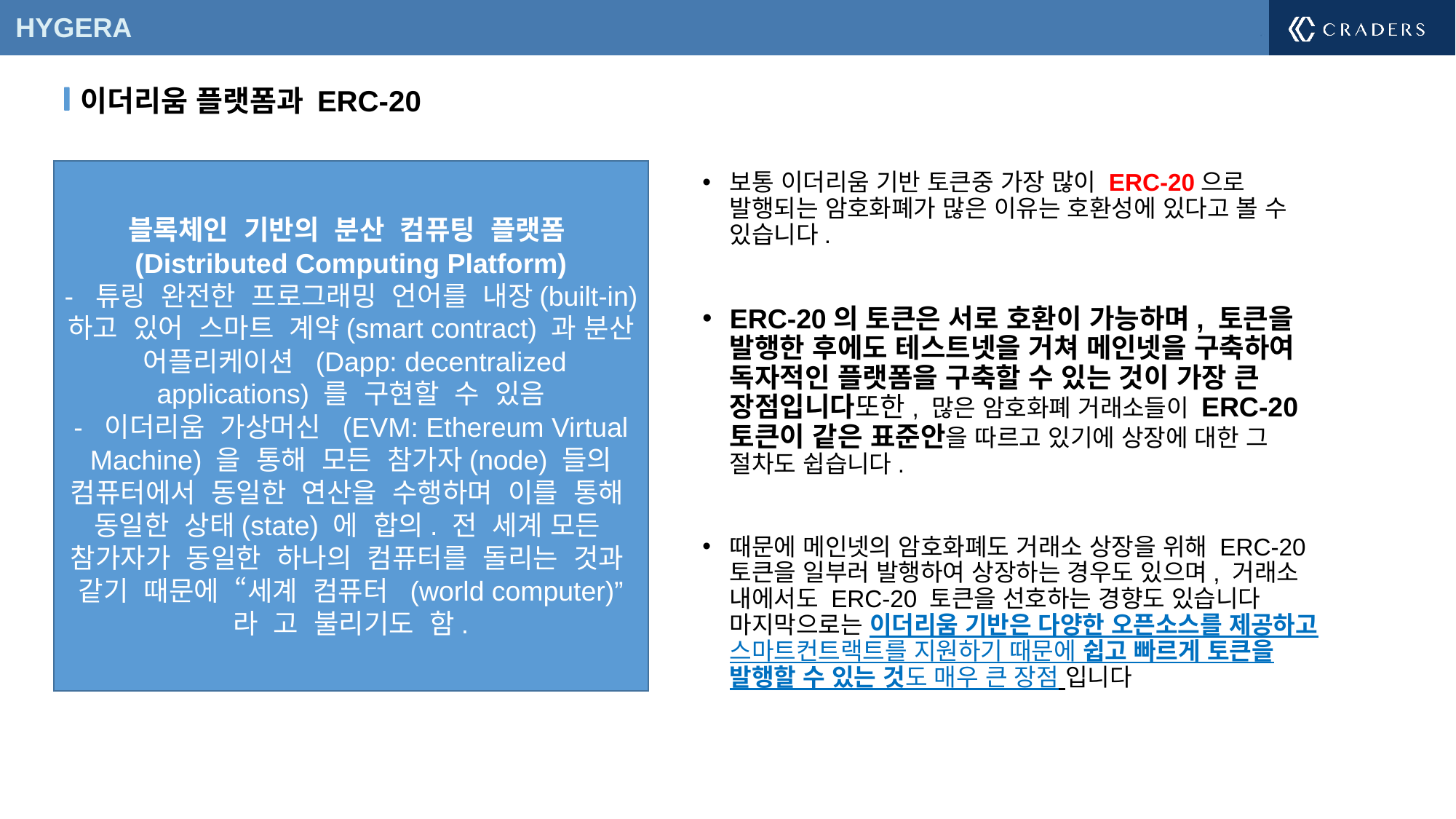

이더리움 플랫폼과 ERC-20
블록체인  기반의  분산  컴퓨팅  플랫폼  (Distributed Computing Platform)
-  튜링  완전한  프로그래밍  언어를  내장(built-in) 하고  있어  스마트  계약(smart contract) 과 분산  어플리케이션  (Dapp: decentralized applications) 를  구현할  수  있음
-  이더리움  가상머신  (EVM: Ethereum Virtual Machine) 을  통해  모든  참가자(node) 들의 컴퓨터에서  동일한  연산을  수행하며  이를  통해  동일한  상태(state) 에  합의. 전  세계 모든  참가자가  동일한  하나의  컴퓨터를  돌리는  것과  같기  때문에  “세계  컴퓨터  (world computer)” 라  고  불리기도  함.
보통 이더리움 기반 토큰중 가장 많이 ERC-20으로 발행되는 암호화폐가 많은 이유는 호환성에 있다고 볼 수 있습니다.

ERC-20의 토큰은 서로 호환이 가능하며, 토큰을 발행한 후에도 테스트넷을 거쳐 메인넷을 구축하여 독자적인 플랫폼을 구축할 수 있는 것이 가장 큰 장점입니다또한, 많은 암호화폐 거래소들이 ERC-20 토큰이 같은 표준안을 따르고 있기에 상장에 대한 그 절차도 쉽습니다.

때문에 메인넷의 암호화폐도 거래소 상장을 위해 ERC-20 토큰을 일부러 발행하여 상장하는 경우도 있으며, 거래소 내에서도 ERC-20 토큰을 선호하는 경향도 있습니다 마지막으로는 이더리움 기반은 다양한 오픈소스를 제공하고 스마트컨트랙트를 지원하기 때문에 쉽고 빠르게 토큰을 발행할 수 있는 것도 매우 큰 장점 입니다